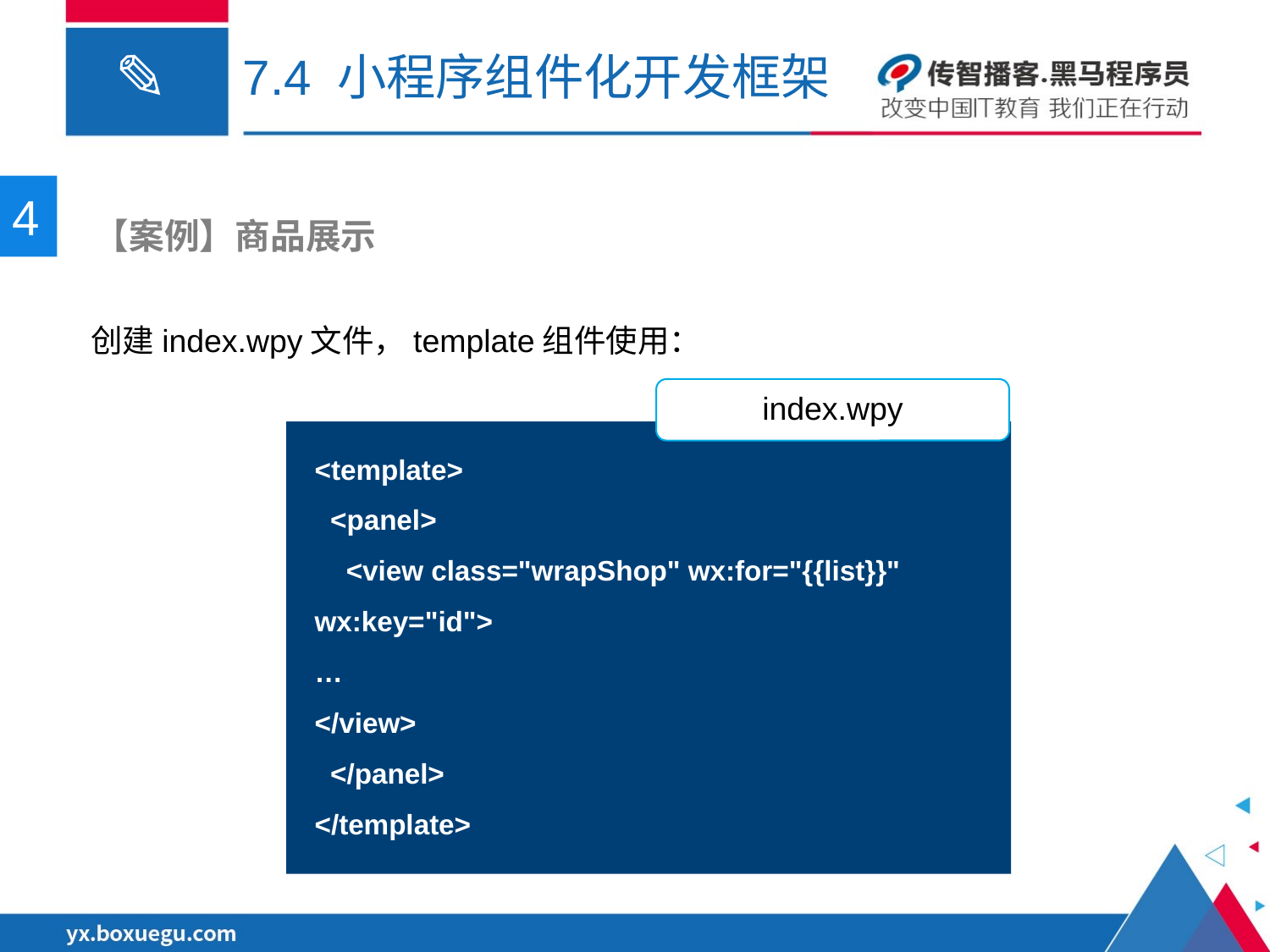

# 7.4 小程序组件化开发框架

4
  【案例】商品展示
创建index.wpy文件，template组件使用：
index.wpy

<template>
  <panel>
    <view class="wrapShop" wx:for="{{list}}" wx:key="id">
…
</view>
  </panel>
</template>